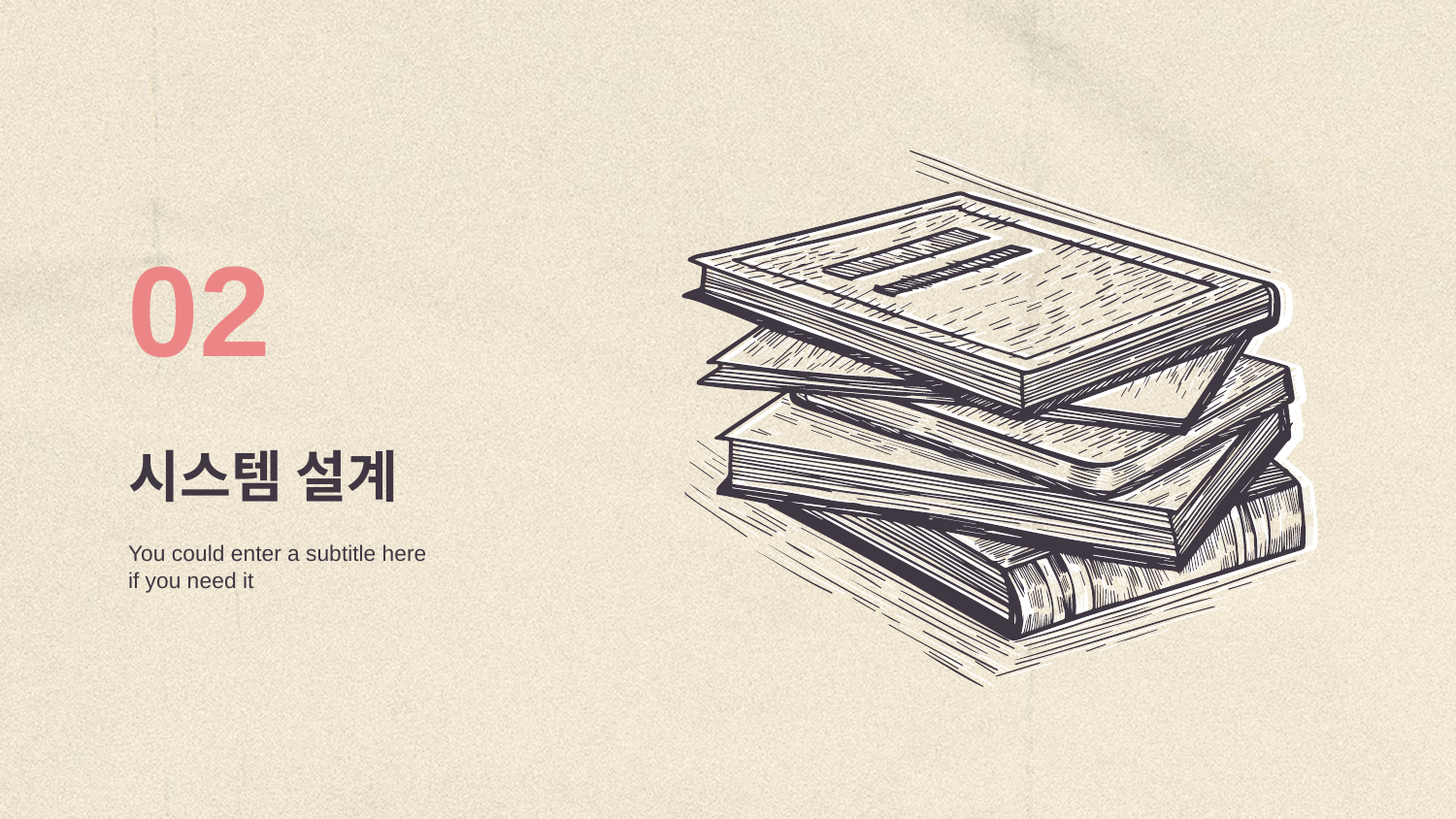

02
# 시스템 설계
You could enter a subtitle here
if you need it